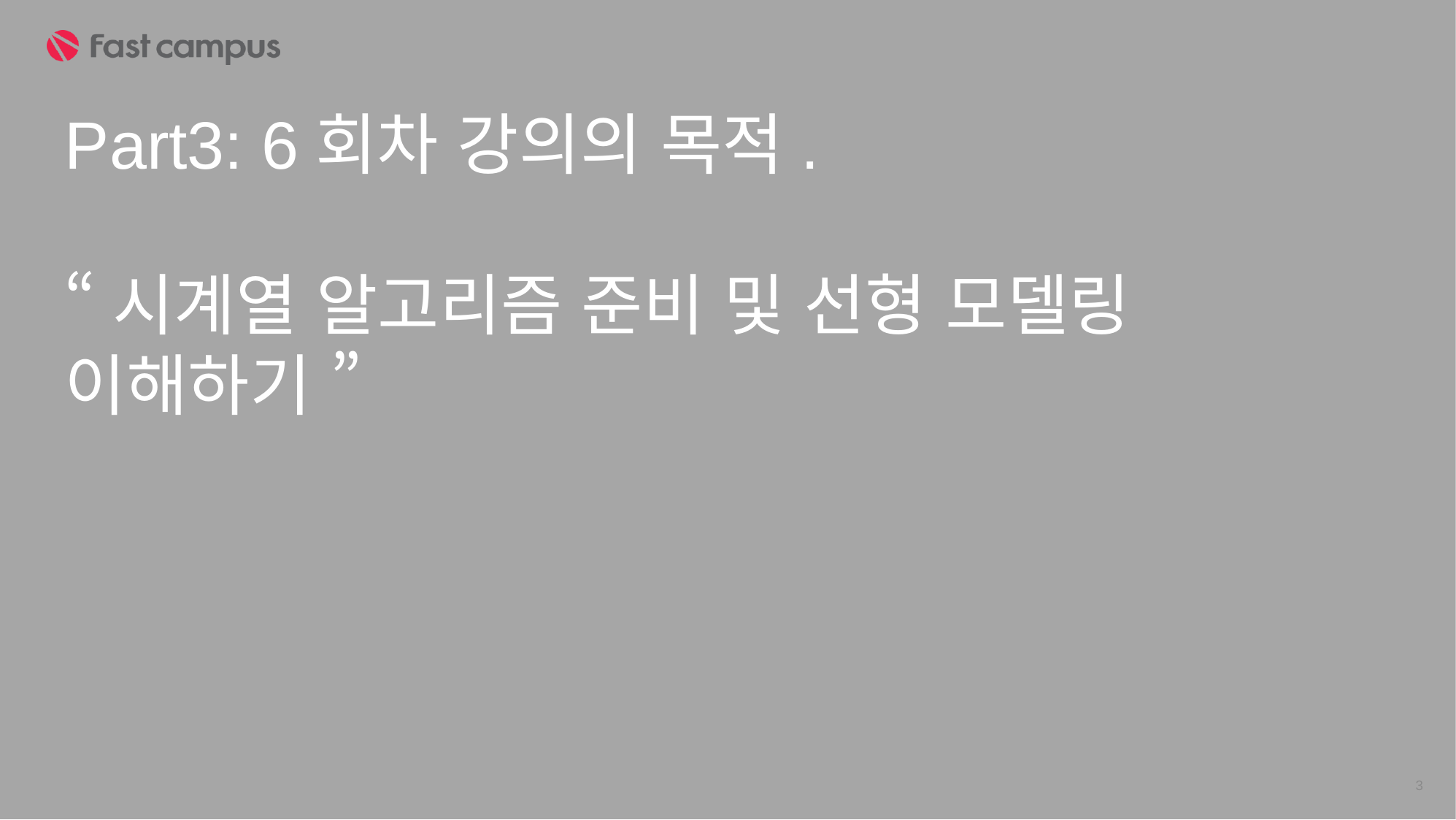

Part3: 6회차 강의의 목적.

“시계열 알고리즘 준비 및 선형 모델링 이해하기 ”
3